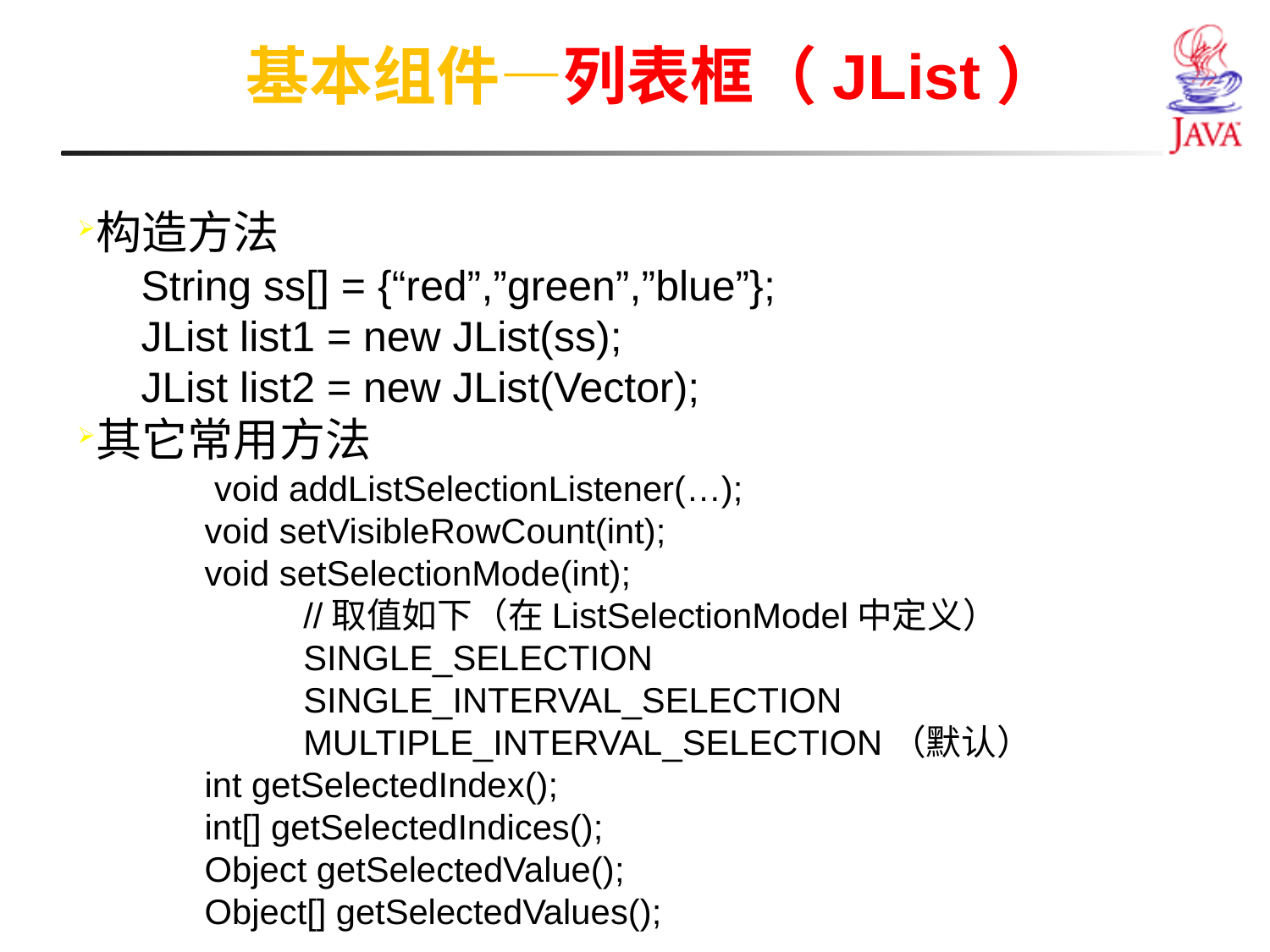

基本组件—列表框（JList）

构造方法
String ss[] = {“red”,”green”,”blue”};
JList list1 = new JList(ss);
JList list2 = new JList(Vector);
其它常用方法
 void addListSelectionListener(…);
void setVisibleRowCount(int);
void setSelectionMode(int);
//取值如下（在ListSelectionModel中定义）
SINGLE_SELECTION
SINGLE_INTERVAL_SELECTION
MULTIPLE_INTERVAL_SELECTION（默认）
int getSelectedIndex();
int[] getSelectedIndices();
Object getSelectedValue();
Object[] getSelectedValues();